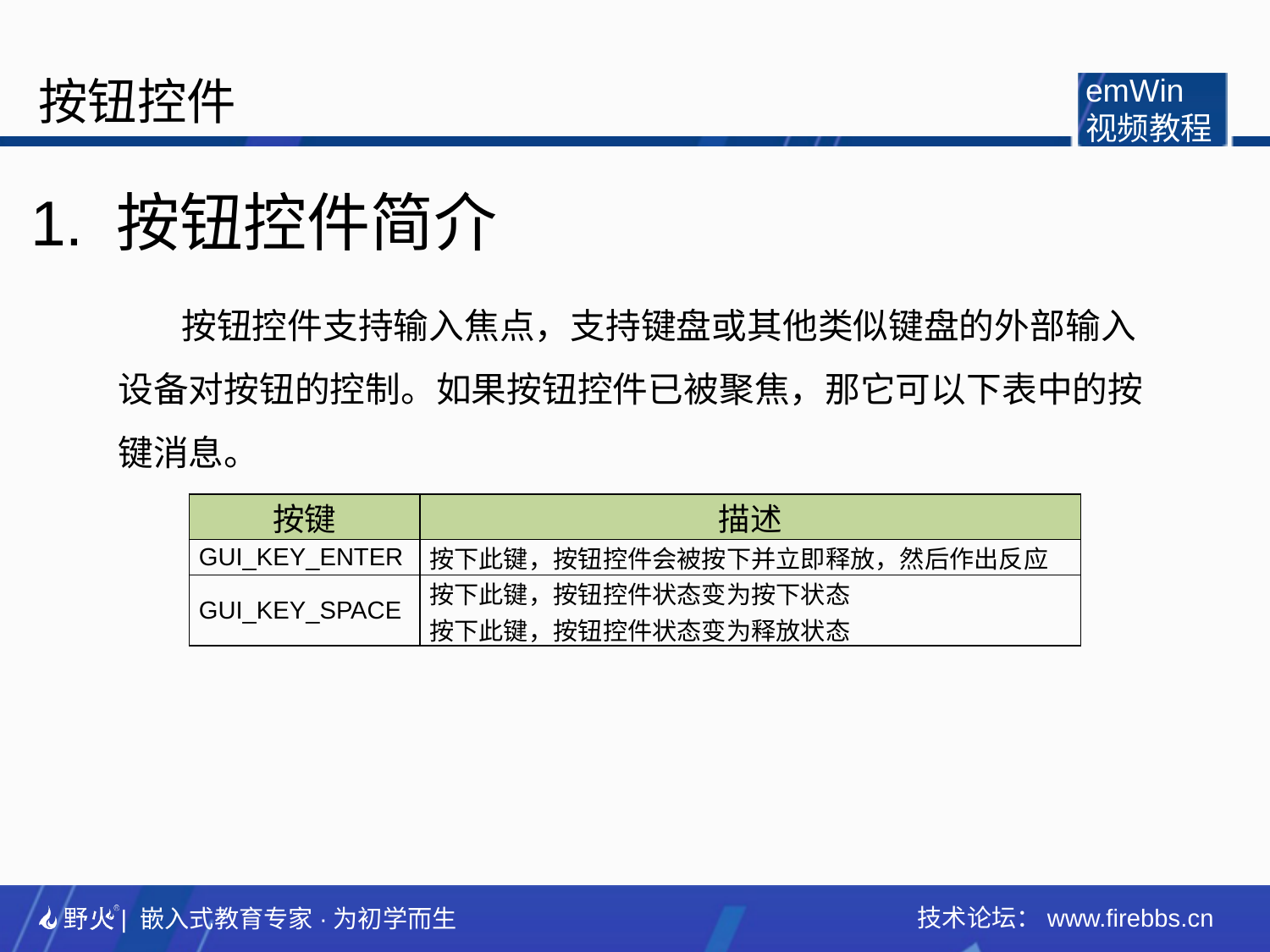

按钮控件
emWin
视频教程
1. 按钮控件简介
按钮控件支持输入焦点，支持键盘或其他类似键盘的外部输入设备对按钮的控制。如果按钮控件已被聚焦，那它可以下表中的按键消息。
| 按键 | 描述 |
| --- | --- |
| GUI\_KEY\_ENTER | 按下此键，按钮控件会被按下并立即释放，然后作出反应 |
| GUI\_KEY\_SPACE | 按下此键，按钮控件状态变为按下状态 按下此键，按钮控件状态变为释放状态 |